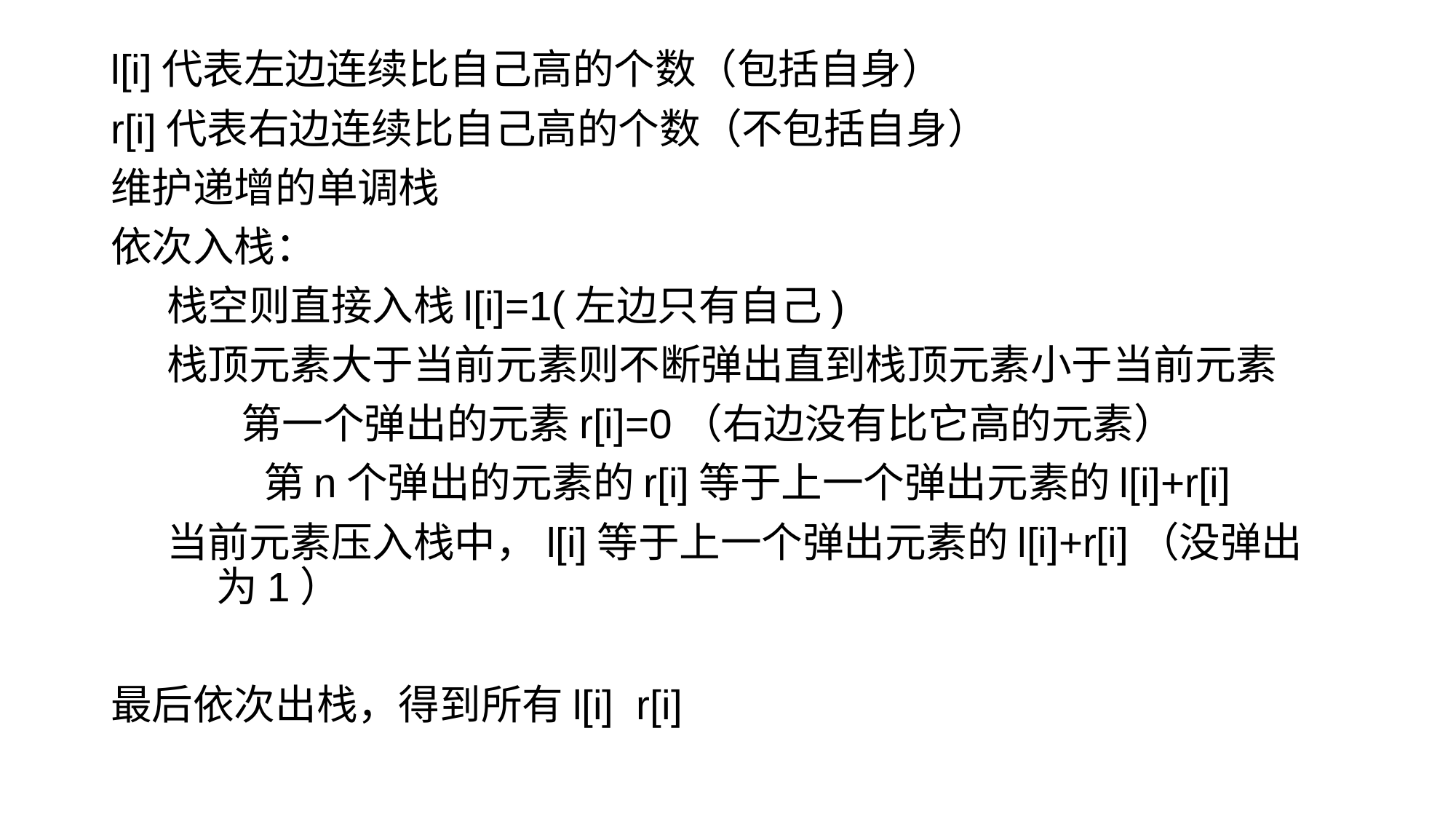

l[i]代表左边连续比自己高的个数（包括自身）
r[i]代表右边连续比自己高的个数（不包括自身）
维护递增的单调栈
依次入栈：
     栈空则直接入栈l[i]=1(左边只有自己)
     栈顶元素大于当前元素则不断弹出直到栈顶元素小于当前元素
             第一个弹出的元素r[i]=0（右边没有比它高的元素）
	    第n个弹出的元素的r[i]等于上一个弹出元素的l[i]+r[i]
     当前元素压入栈中，l[i]等于上一个弹出元素的l[i]+r[i]（没弹出   	为1）

最后依次出栈，得到所有l[i]  r[i]